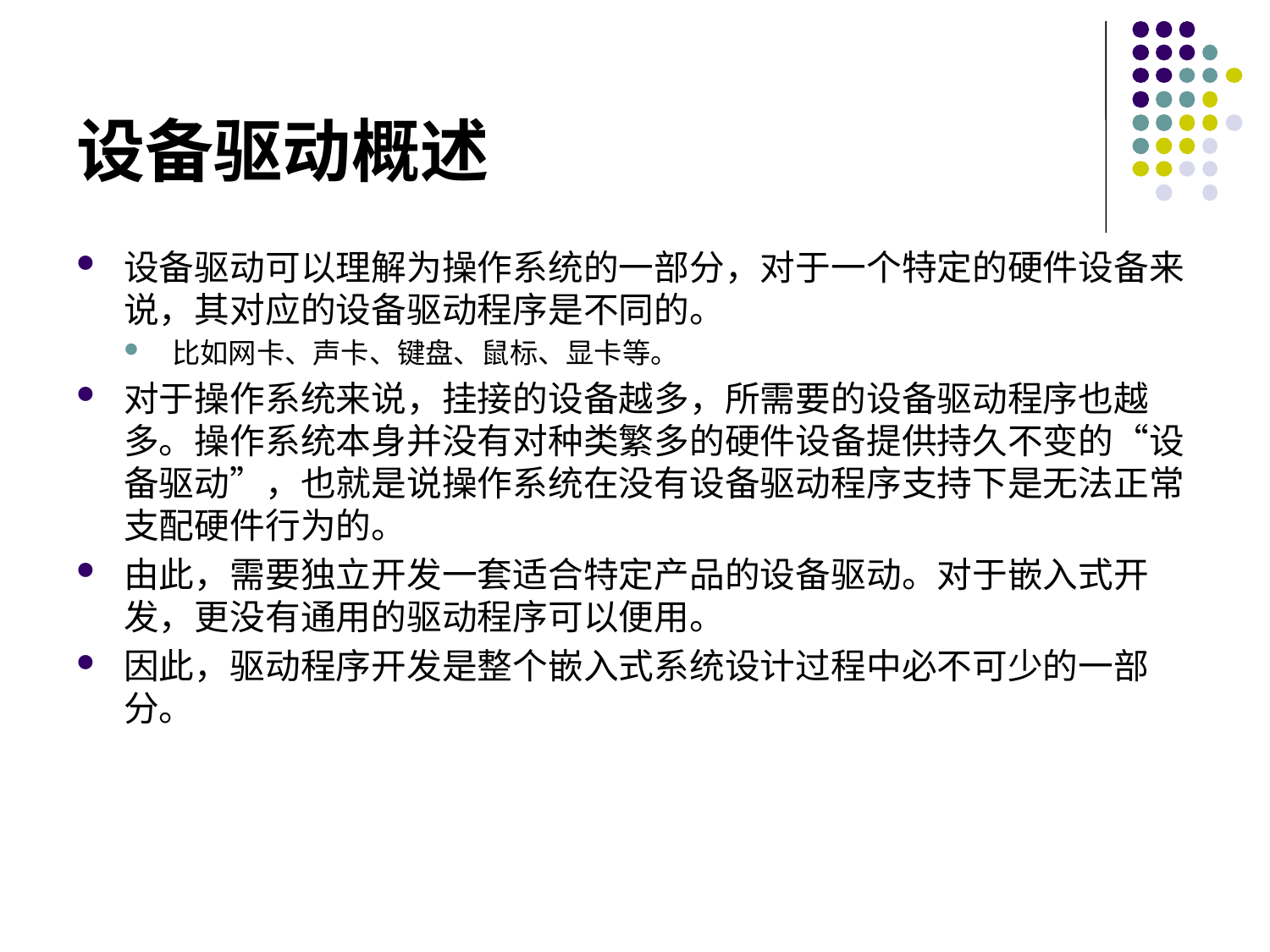

# 设备驱动概述
设备驱动可以理解为操作系统的一部分，对于一个特定的硬件设备来说，其对应的设备驱动程序是不同的。
比如网卡、声卡、键盘、鼠标、显卡等。
对于操作系统来说，挂接的设备越多，所需要的设备驱动程序也越多。操作系统本身并没有对种类繁多的硬件设备提供持久不变的“设备驱动”，也就是说操作系统在没有设备驱动程序支持下是无法正常支配硬件行为的。
由此，需要独立开发一套适合特定产品的设备驱动。对于嵌入式开发，更没有通用的驱动程序可以便用。
因此，驱动程序开发是整个嵌入式系统设计过程中必不可少的一部分。